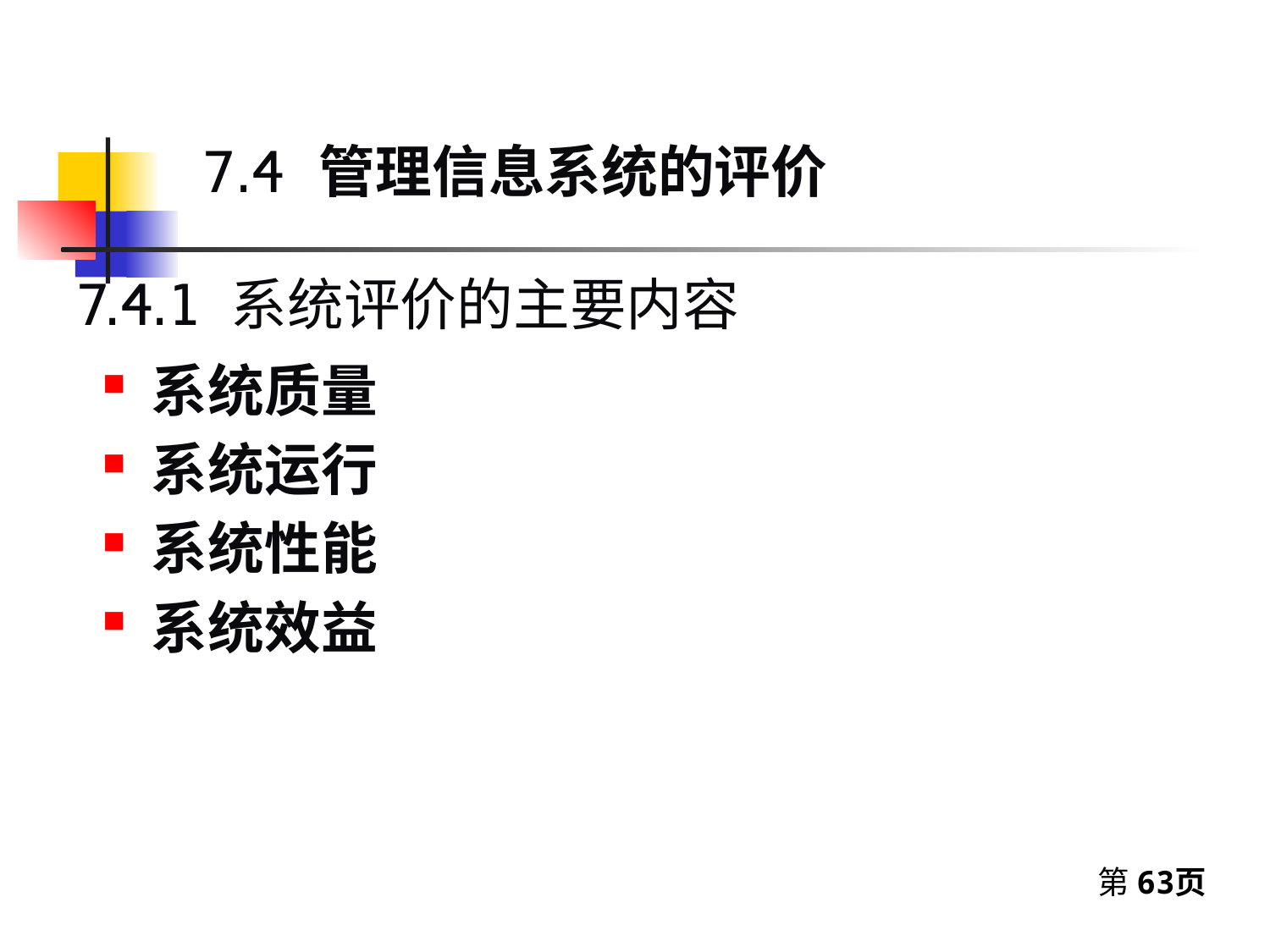

7.4 管理信息系统的评价
7.4.1 系统评价的主要内容
系统质量
系统运行
系统性能
系统效益